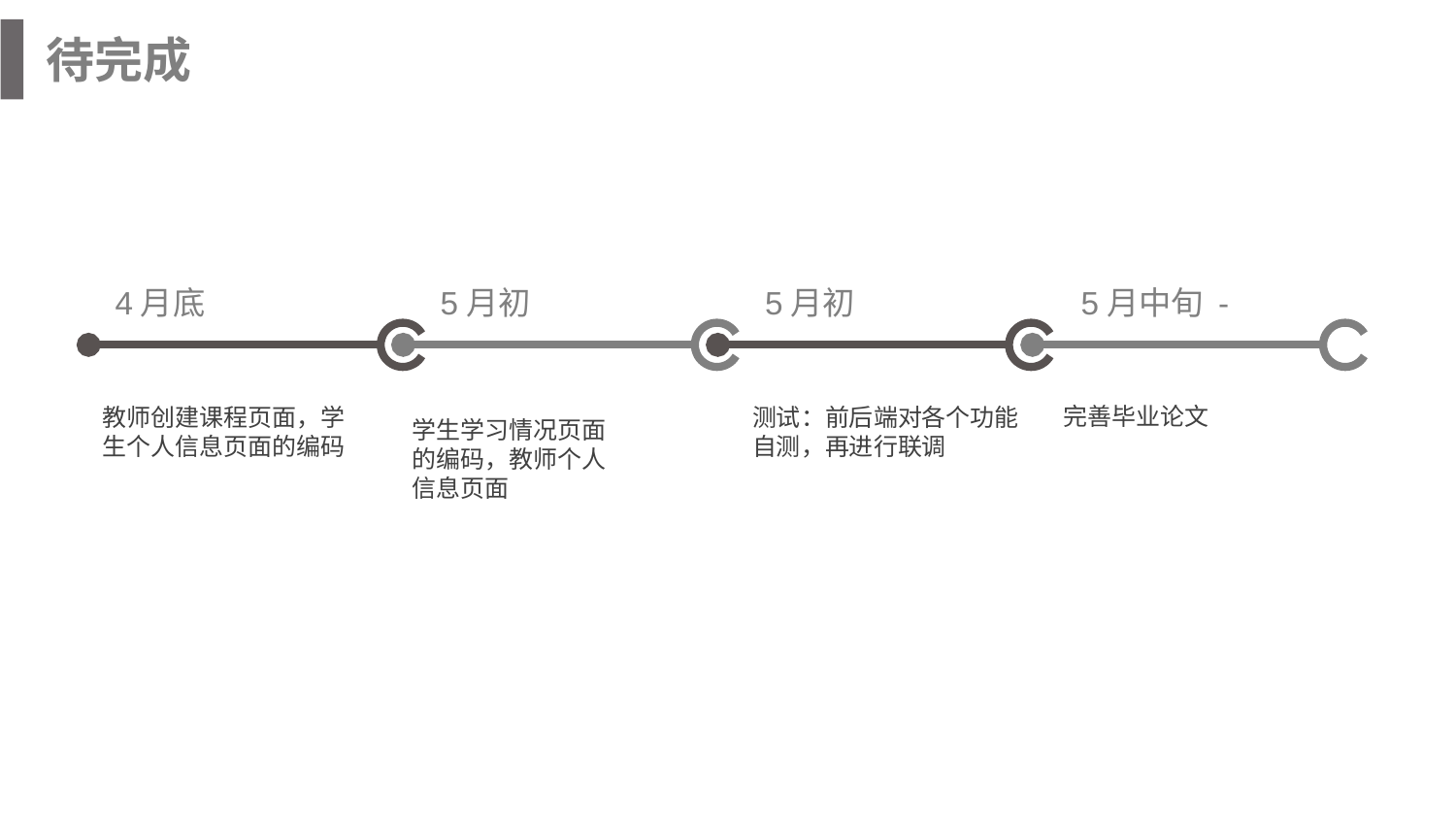

待完成
4月底
5月初
5月中旬 -
5月初

完善毕业论文
教师创建课程页面，学生个人信息页面的编码
测试：前后端对各个功能自测，再进行联调
学生学习情况页面的编码，教师个人信息页面